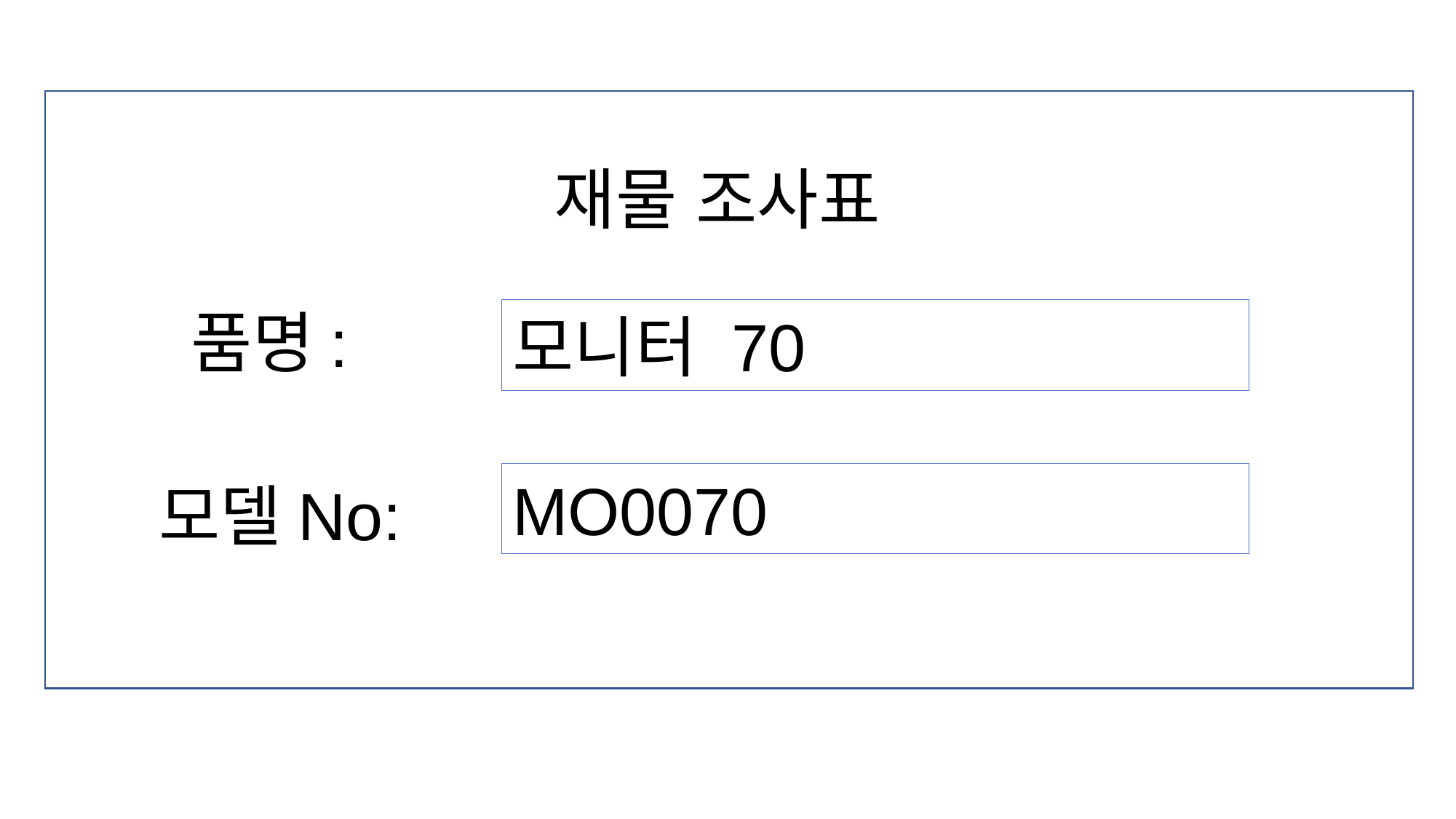

재물 조사표
품명:
모니터 70
MO0070
모델No: